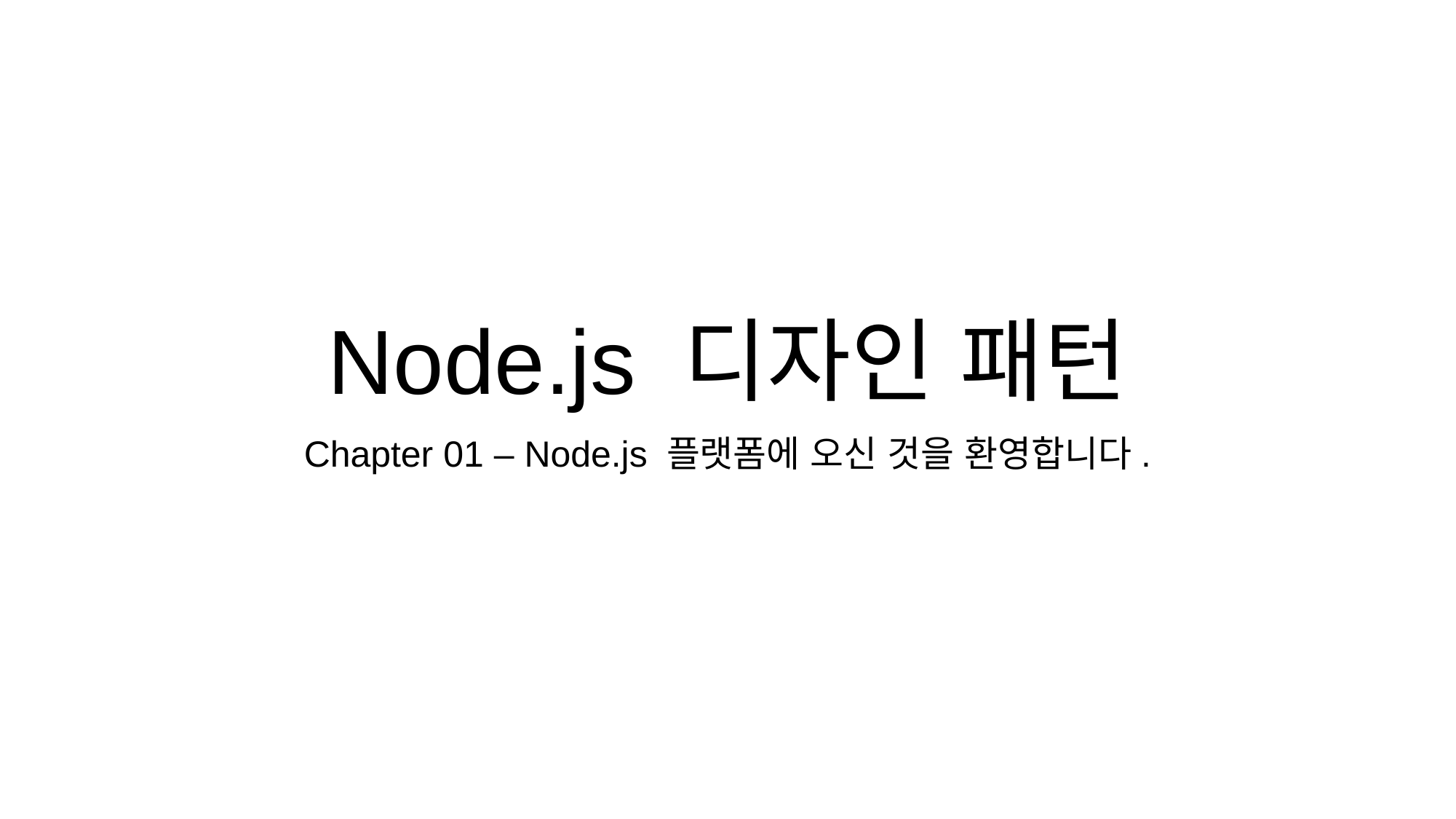

# Node.js 디자인 패턴
Chapter 01 – Node.js 플랫폼에 오신 것을 환영합니다.